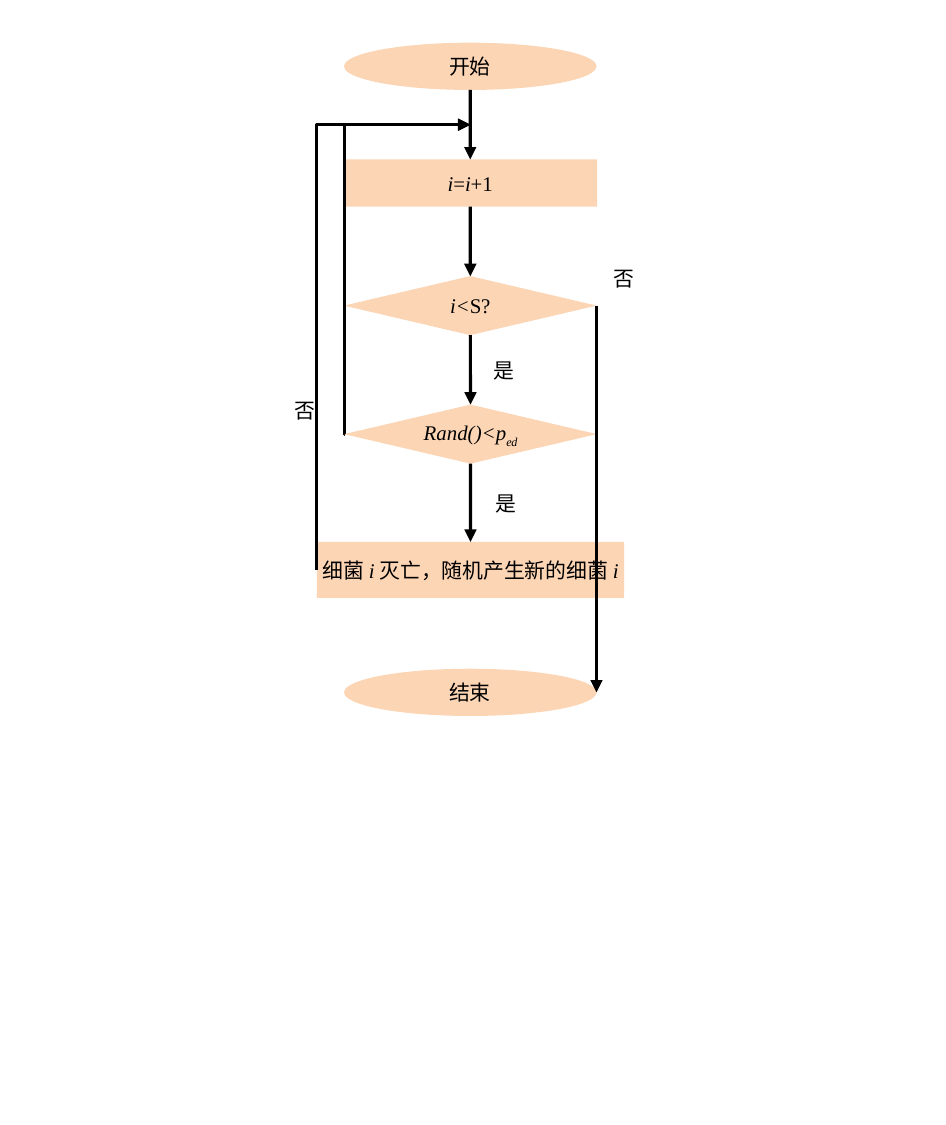

开始
i=i+1
否
i<S?
是
否
Rand()<ped
是
细菌i灭亡，随机产生新的细菌i
结束